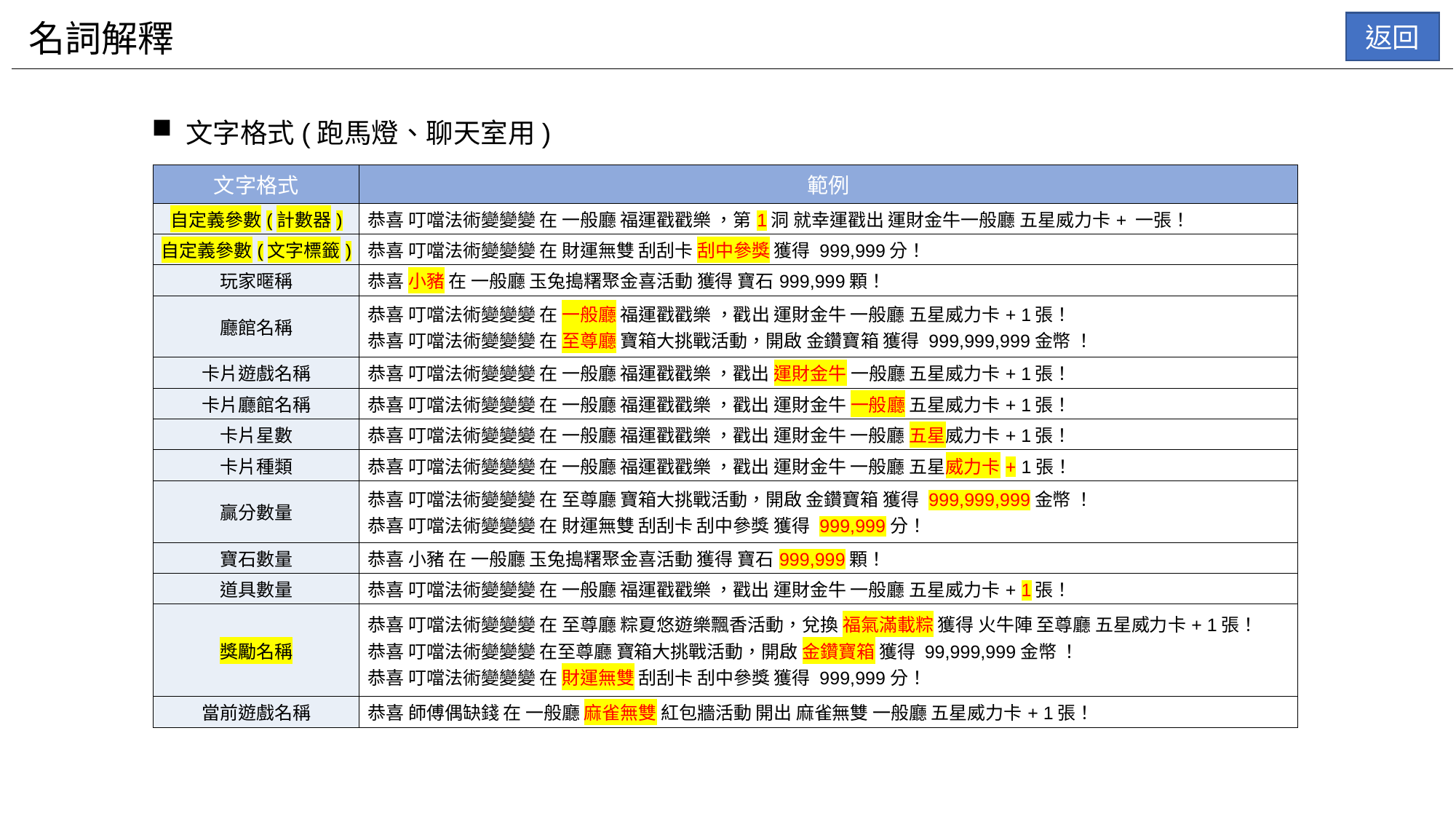

名詞解釋
返回
文字格式(跑馬燈、聊天室用)
| 文字格式 | 範例 |
| --- | --- |
| 自定義參數(計數器) | 恭喜 叮噹法術變變變 在 一般廳 福運戳戳樂 ，第1洞 就幸運戳出 運財金牛一般廳 五星威力卡+ 一張！ |
| 自定義參數(文字標籤) | 恭喜 叮噹法術變變變 在 財運無雙 刮刮卡 刮中參獎 獲得 999,999分！ |
| 玩家暱稱 | 恭喜 小豬 在 一般廳 玉兔搗糬聚金喜活動 獲得 寶石999,999顆！ |
| 廳館名稱 | 恭喜 叮噹法術變變變 在 一般廳 福運戳戳樂 ，戳出 運財金牛 一般廳 五星威力卡+ 1張！ 恭喜 叮噹法術變變變 在 至尊廳 寶箱大挑戰活動，開啟 金鑽寶箱 獲得 999,999,999金幣 ！ |
| 卡片遊戲名稱 | 恭喜 叮噹法術變變變 在 一般廳 福運戳戳樂 ，戳出 運財金牛 一般廳 五星威力卡+ 1張！ |
| 卡片廳館名稱 | 恭喜 叮噹法術變變變 在 一般廳 福運戳戳樂 ，戳出 運財金牛 一般廳 五星威力卡+ 1張！ |
| 卡片星數 | 恭喜 叮噹法術變變變 在 一般廳 福運戳戳樂 ，戳出 運財金牛 一般廳 五星威力卡+ 1張！ |
| 卡片種類 | 恭喜 叮噹法術變變變 在 一般廳 福運戳戳樂 ，戳出 運財金牛 一般廳 五星威力卡+ 1張！ |
| 贏分數量 | 恭喜 叮噹法術變變變 在 至尊廳 寶箱大挑戰活動，開啟 金鑽寶箱 獲得 999,999,999金幣 ！ 恭喜 叮噹法術變變變 在 財運無雙 刮刮卡 刮中參獎 獲得 999,999分！ |
| 寶石數量 | 恭喜 小豬 在 一般廳 玉兔搗糬聚金喜活動 獲得 寶石999,999顆！ |
| 道具數量 | 恭喜 叮噹法術變變變 在 一般廳 福運戳戳樂 ，戳出 運財金牛 一般廳 五星威力卡+ 1張！ |
| 獎勵名稱 | 恭喜 叮噹法術變變變 在 至尊廳 粽夏悠遊樂飄香活動，兌換 福氣滿載粽 獲得 火牛陣 至尊廳 五星威力卡+ 1張！ 恭喜 叮噹法術變變變 在至尊廳 寶箱大挑戰活動，開啟 金鑽寶箱 獲得 99,999,999金幣 ！ 恭喜 叮噹法術變變變 在 財運無雙 刮刮卡 刮中參獎 獲得 999,999分！ |
| 當前遊戲名稱 | 恭喜 師傅偶缺錢 在 一般廳 麻雀無雙 紅包牆活動 開出 麻雀無雙 一般廳 五星威力卡+ 1張！ |